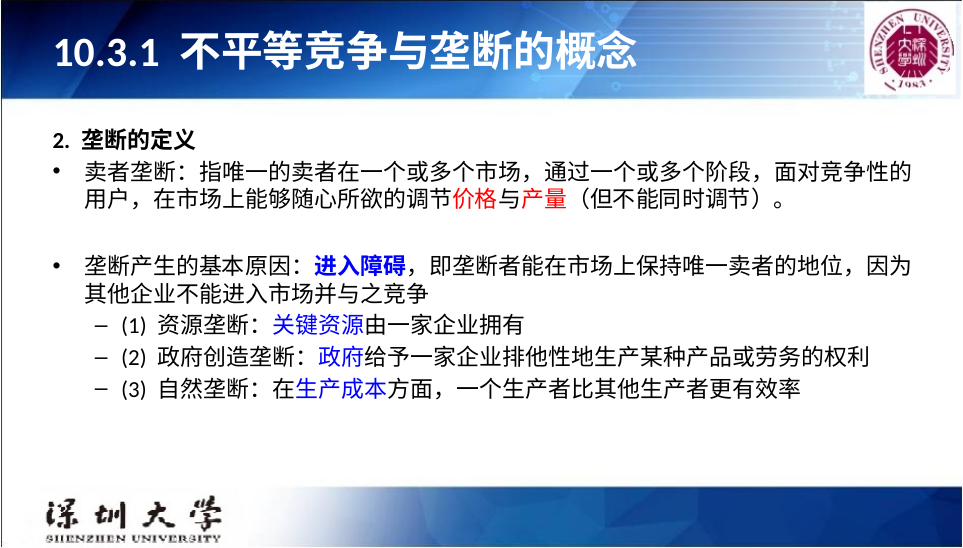

# 10.3.1 不平等竞争与垄断的概念
2. 垄断的定义
卖者垄断：指唯一的卖者在一个或多个市场，通过一个或多个阶段，面对竞争性的用户，在市场上能够随心所欲的调节价格与产量（但不能同时调节）。

垄断产生的基本原因：进入障碍，即垄断者能在市场上保持唯一卖者的地位，因为其他企业不能进入市场并与之竞争
(1) 资源垄断：关键资源由一家企业拥有
(2) 政府创造垄断：政府给予一家企业排他性地生产某种产品或劳务的权利
(3) 自然垄断：在生产成本方面，一个生产者比其他生产者更有效率
361